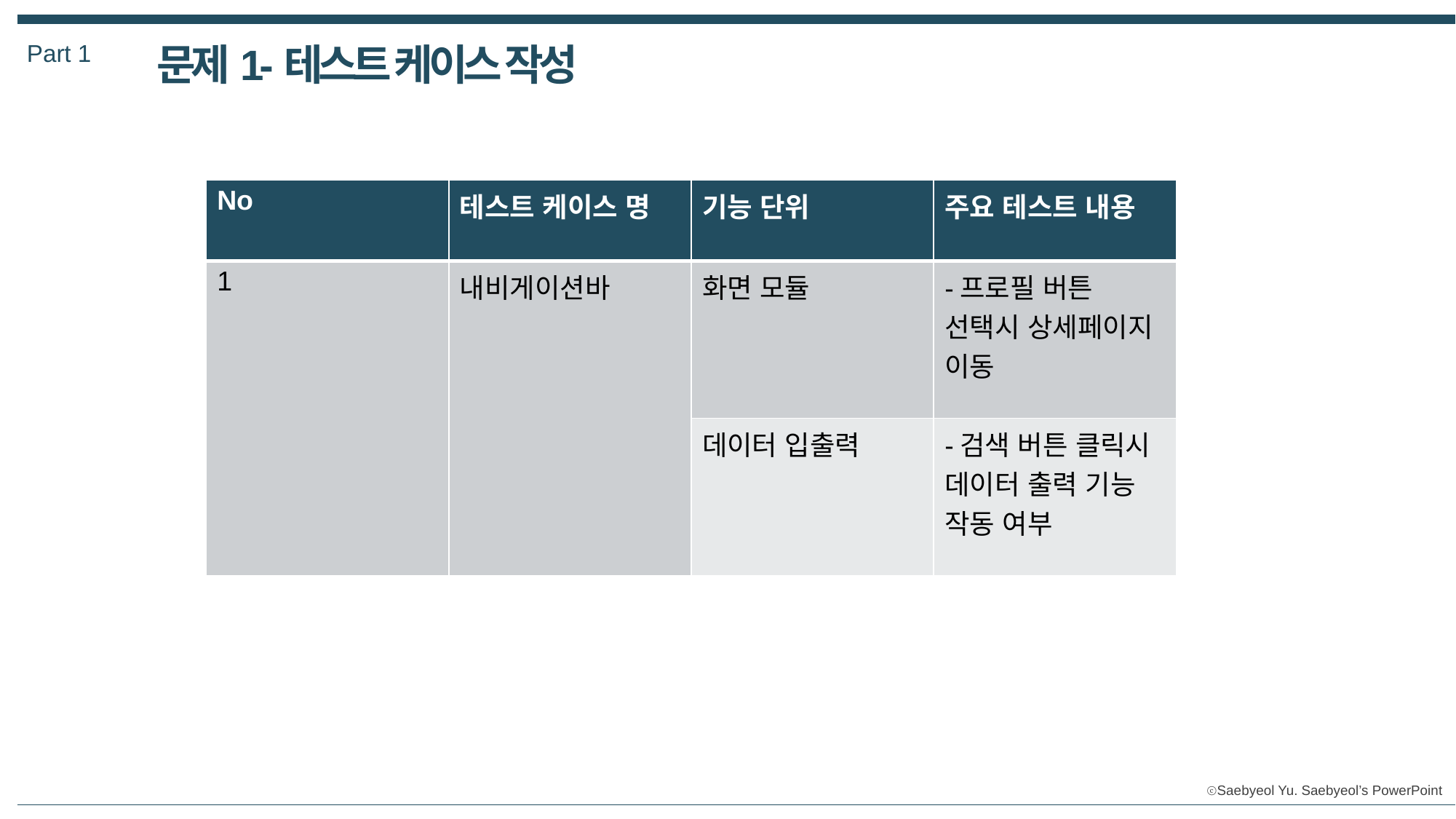

Part 1
문제1-테스트 케이스 작성
| No | 테스트 케이스 명 | 기능 단위 | 주요 테스트 내용 |
| --- | --- | --- | --- |
| 1 | 내비게이션바 | 화면 모듈 | -프로필 버튼 선택시 상세페이지 이동 |
|  |  | 데이터 입출력 | -검색 버튼 클릭시 데이터 출력 기능 작동 여부 |
예제 입력
5
예제 출력
*
**
***
****
*****
예제 입력
3
예제 출력
*
**
***
3, 내용을 입력하세요